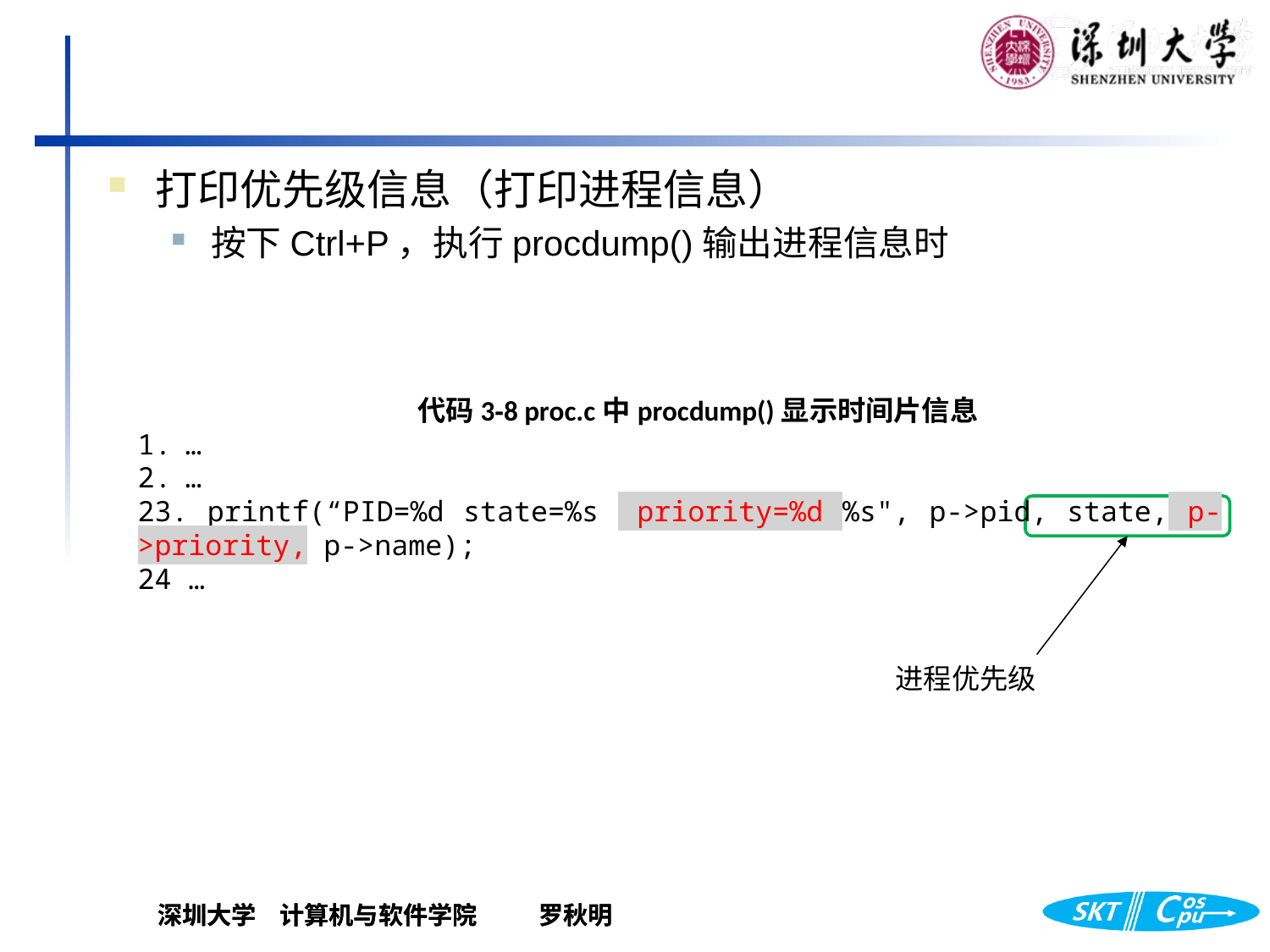

打印优先级信息（打印进程信息）
按下Ctrl+P，执行procdump()输出进程信息时
代码3‑8 proc.c中procdump()显示时间片信息
…
…
23. printf(“PID=%d state=%s  priority=%d %s", p->pid, state, p->priority, p->name);
24 …

进程优先级